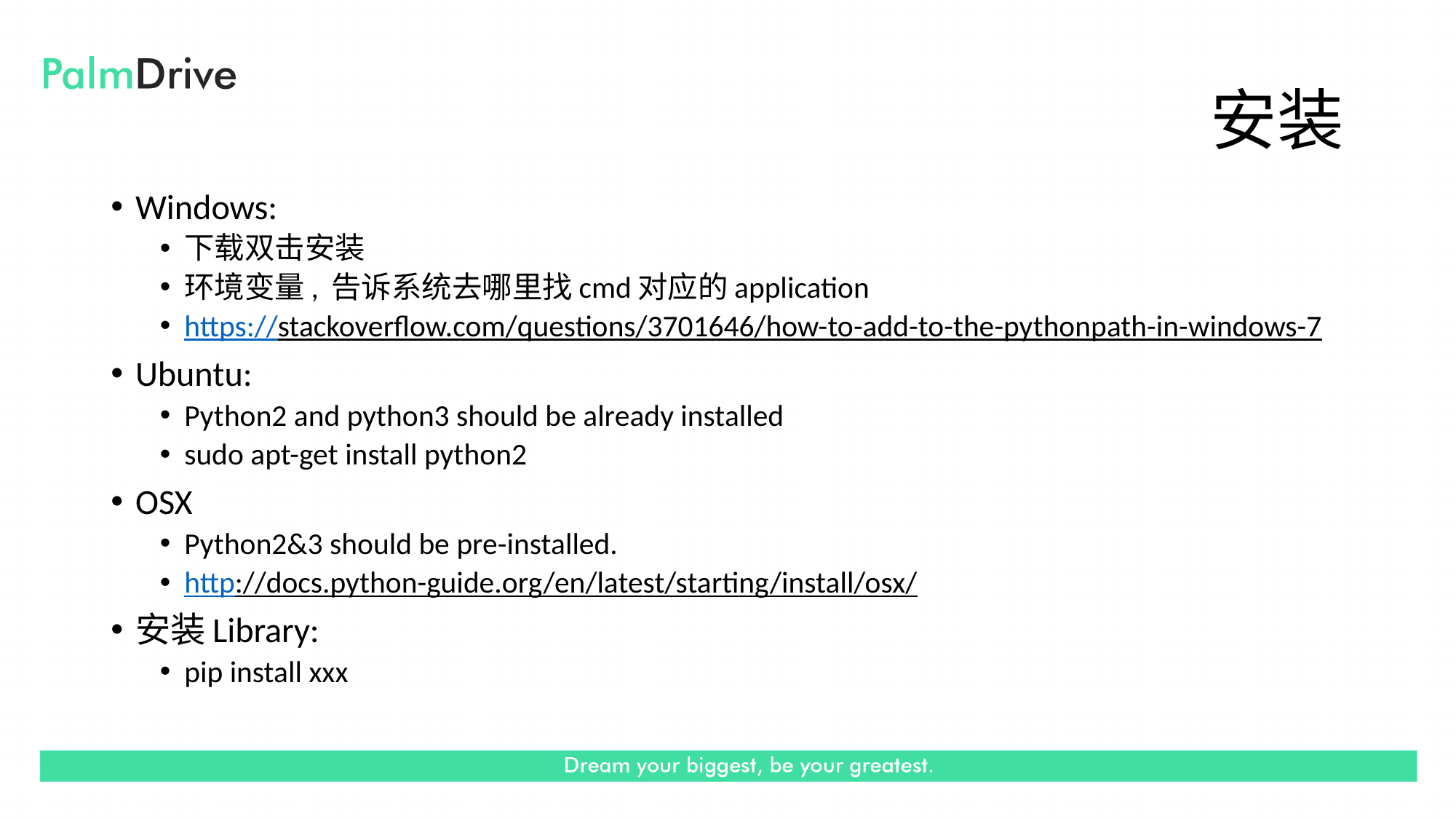

# 安装
Windows:
下载双击安装
环境变量, 告诉系统去哪里找cmd对应的application
https://stackoverflow.com/questions/3701646/how-to-add-to-the-pythonpath-in-windows-7
Ubuntu:
Python2 and python3 should be already installed
sudo apt-get install python2
OSX
Python2&3 should be pre-installed.
http://docs.python-guide.org/en/latest/starting/install/osx/
安装Library:
pip install xxx